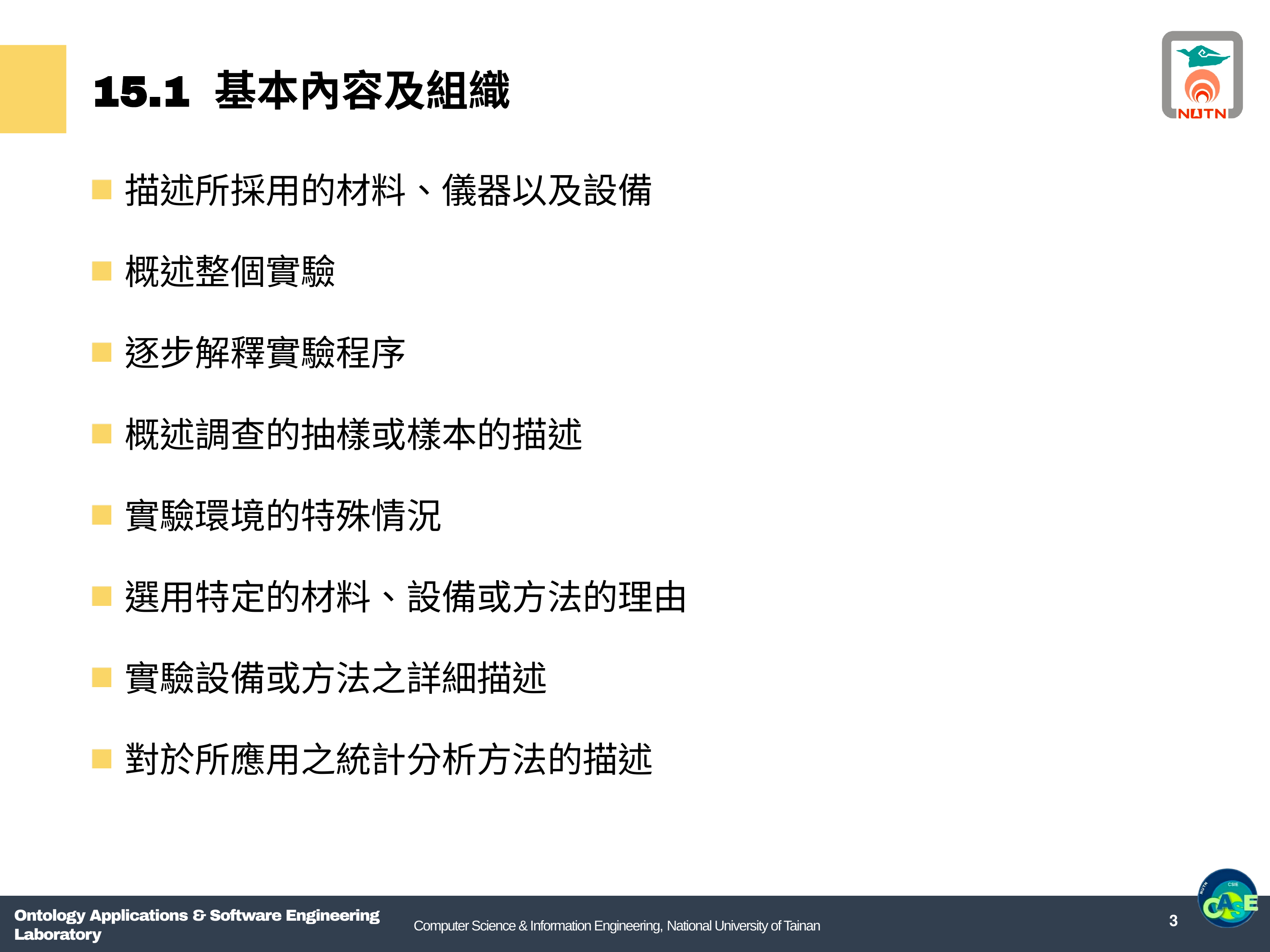

# 15.1 基本內容及組織
描述所採用的材料、儀器以及設備
概述整個實驗
逐步解釋實驗程序
概述調查的抽樣或樣本的描述
實驗環境的特殊情況
選用特定的材料、設備或方法的理由
實驗設備或方法之詳細描述
對於所應用之統計分析方法的描述

3